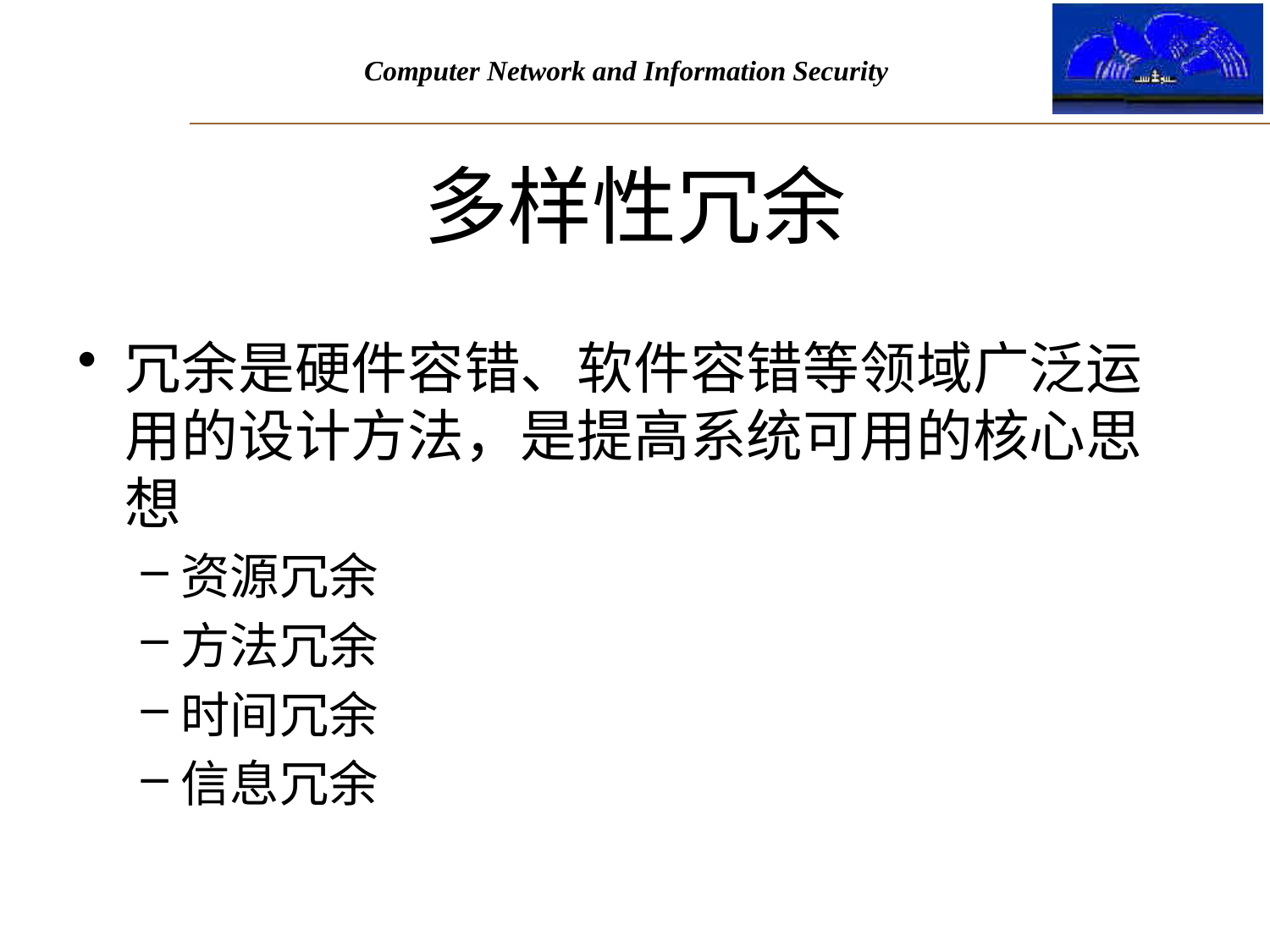

# 多样性冗余
冗余是硬件容错、软件容错等领域广泛运用的设计方法，是提高系统可用的核心思想
资源冗余
方法冗余
时间冗余
信息冗余